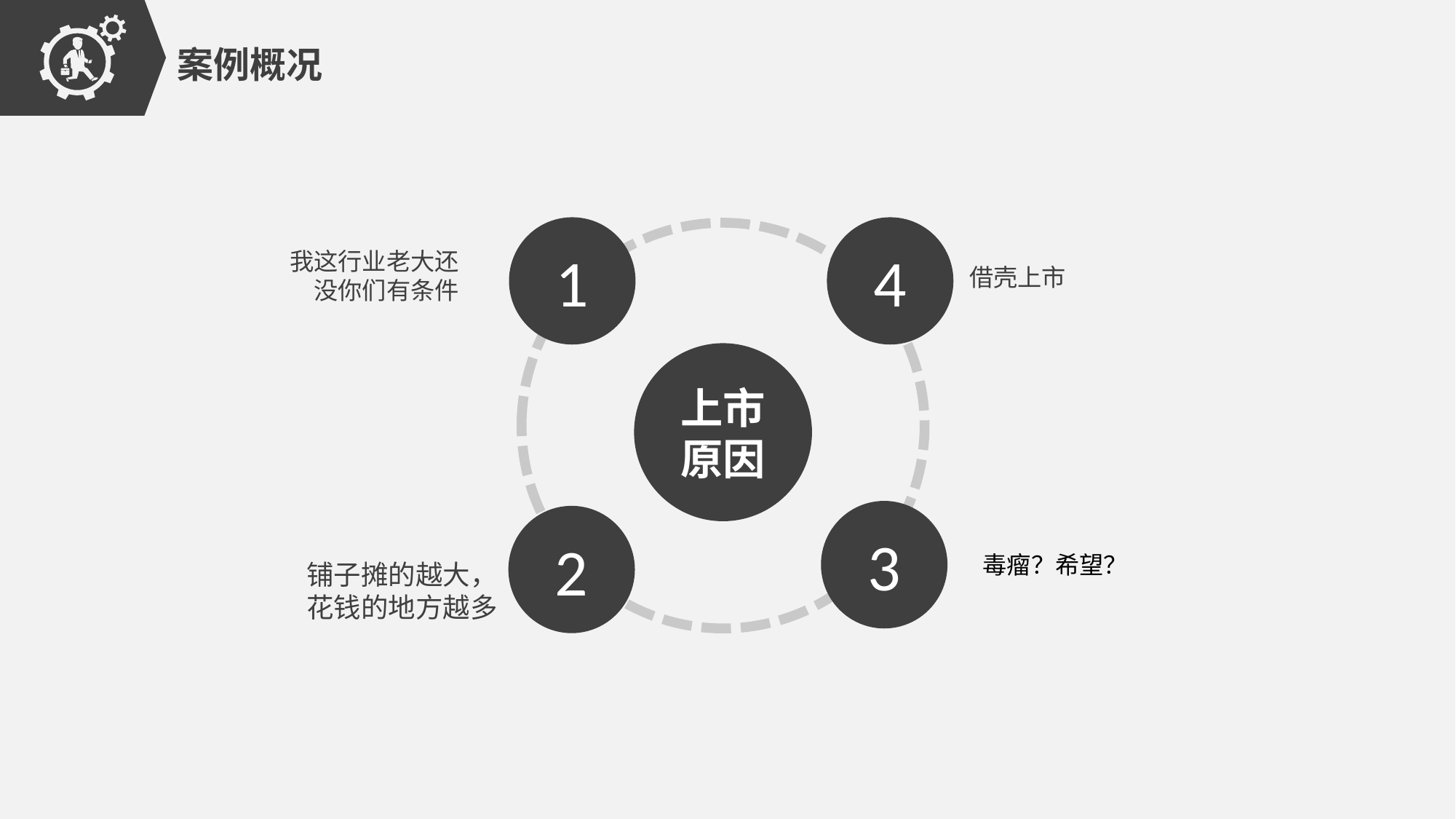

案例概况

我这行业老大还没你们有条件
借壳上市
1
4

3
2

上市原因
毒瘤？希望？
铺子摊的越大，花钱的地方越多